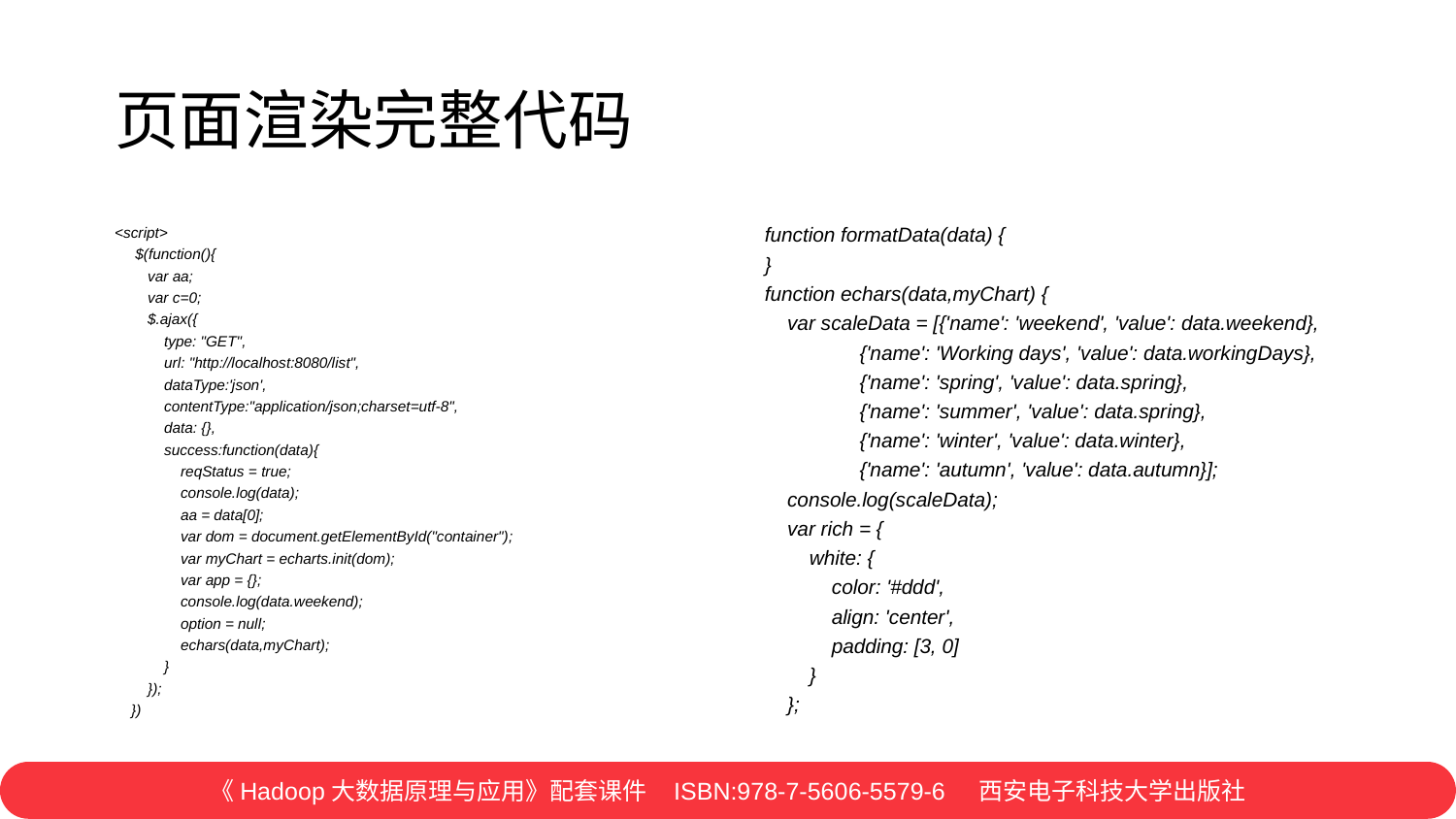

# 页面渲染完整代码
<script>
     $(function(){
        var aa;
        var c=0;
        $.ajax({
            type: "GET",
            url: "http://localhost:8080/list",
            dataType:'json',
            contentType:"application/json;charset=utf-8",
            data: {},
            success:function(data){
                reqStatus = true;
                console.log(data);
                aa = data[0];
                var dom = document.getElementById("container");
                var myChart = echarts.init(dom);
                var app = {};
                console.log(data.weekend);
                option = null;
                echars(data,myChart);
            }
        });
    })
    function formatData(data) {
    }
    function echars(data,myChart) {
        var scaleData = [{'name': 'weekend', 'value': data.weekend},
                     {'name': 'Working days', 'value': data.workingDays},
                     {'name': 'spring', 'value': data.spring},
                     {'name': 'summer', 'value': data.spring},
                     {'name': 'winter', 'value': data.winter},
                     {'name': 'autumn', 'value': data.autumn}];
        console.log(scaleData);
        var rich = {
            white: {
                color: '#ddd',
                align: 'center',
                padding: [3, 0]
            }
        };